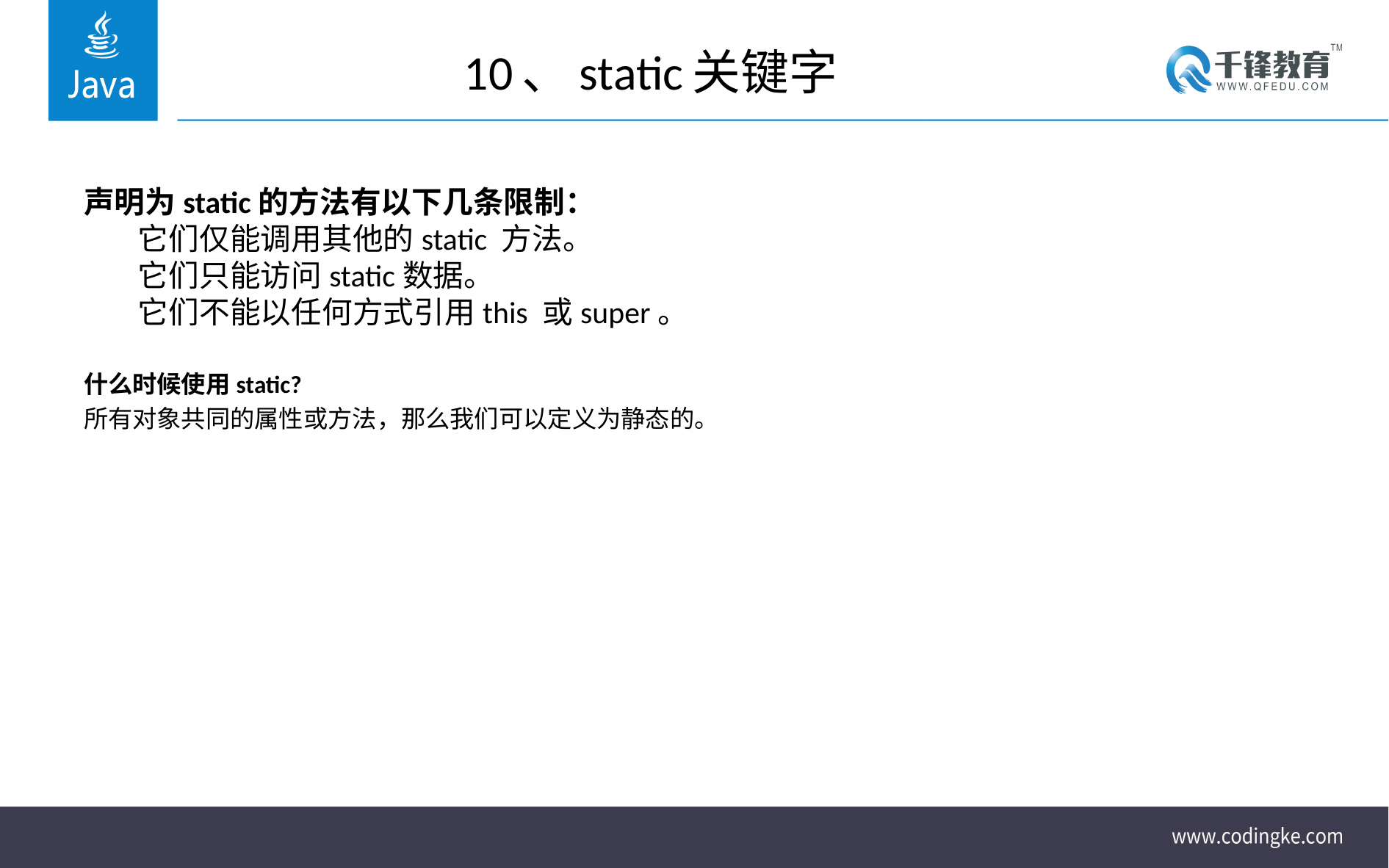

# 10、static关键字
声明为static的方法有以下几条限制： 
它们仅能调用其他的static 方法。 
它们只能访问static数据。 
它们不能以任何方式引用this 或super。

什么时候使用static?
所有对象共同的属性或方法，那么我们可以定义为静态的。